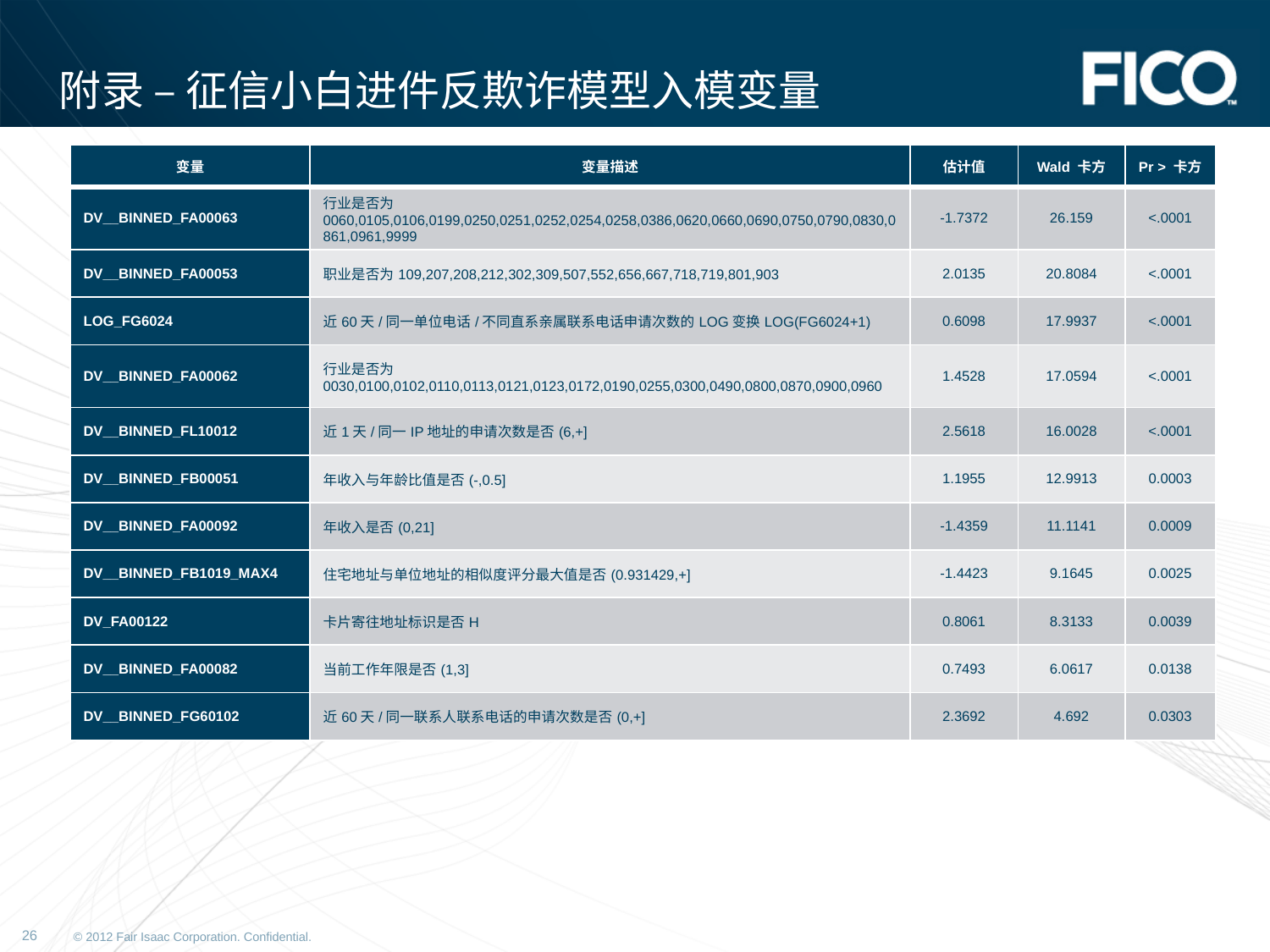

# 附录 – 征信小白进件反欺诈模型入模变量
| 变量 | 变量描述 | 估计值 | Wald 卡方 | Pr > 卡方 |
| --- | --- | --- | --- | --- |
| DV\_\_BINNED\_FA00063 | 行业是否为0060,0105,0106,0199,0250,0251,0252,0254,0258,0386,0620,0660,0690,0750,0790,0830,0861,0961,9999 | -1.7372 | 26.159 | <.0001 |
| DV\_\_BINNED\_FA00053 | 职业是否为109,207,208,212,302,309,507,552,656,667,718,719,801,903 | 2.0135 | 20.8084 | <.0001 |
| LOG\_FG6024 | 近60天/同一单位电话/不同直系亲属联系电话申请次数的LOG变换LOG(FG6024+1) | 0.6098 | 17.9937 | <.0001 |
| DV\_\_BINNED\_FA00062 | 行业是否为0030,0100,0102,0110,0113,0121,0123,0172,0190,0255,0300,0490,0800,0870,0900,0960 | 1.4528 | 17.0594 | <.0001 |
| DV\_\_BINNED\_FL10012 | 近1天/同一IP地址的申请次数是否(6,+] | 2.5618 | 16.0028 | <.0001 |
| DV\_\_BINNED\_FB00051 | 年收入与年龄比值是否(-,0.5] | 1.1955 | 12.9913 | 0.0003 |
| DV\_\_BINNED\_FA00092 | 年收入是否(0,21] | -1.4359 | 11.1141 | 0.0009 |
| DV\_\_BINNED\_FB1019\_MAX4 | 住宅地址与单位地址的相似度评分最大值是否(0.931429,+] | -1.4423 | 9.1645 | 0.0025 |
| DV\_FA00122 | 卡片寄往地址标识是否H | 0.8061 | 8.3133 | 0.0039 |
| DV\_\_BINNED\_FA00082 | 当前工作年限是否(1,3] | 0.7493 | 6.0617 | 0.0138 |
| DV\_\_BINNED\_FG60102 | 近60天/同一联系人联系电话的申请次数是否(0,+] | 2.3692 | 4.692 | 0.0303 |